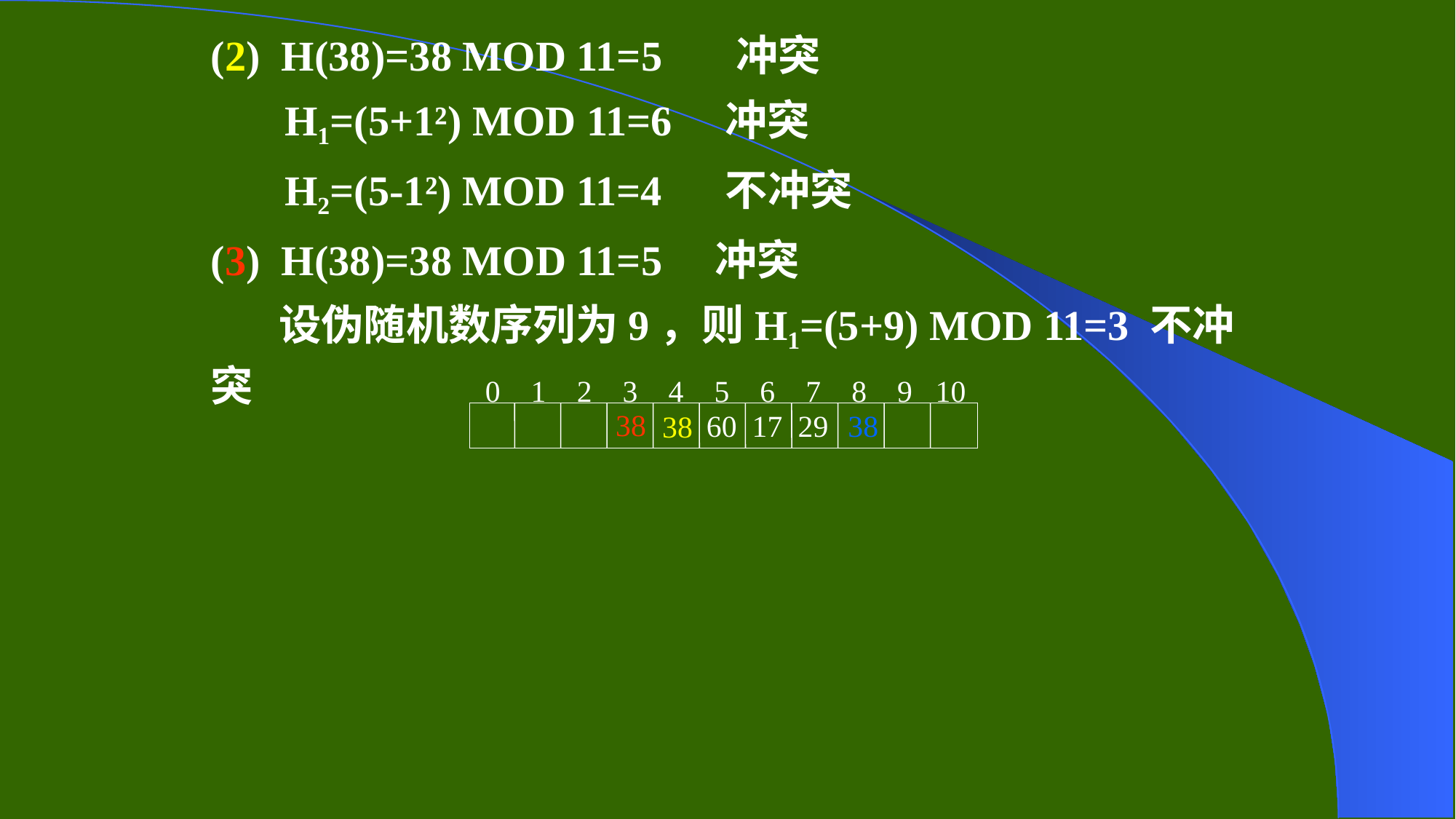

(2)  H(38)=38 MOD 11=5      冲突
       H1=(5+1²) MOD 11=6    冲突
       H2=(5-1²) MOD 11=4     不冲突
(3)  H(38)=38 MOD 11=5    冲突
      设伪随机数序列为9，则H1=(5+9) MOD 11=3 不冲突
0    1    2    3    4    5    6    7    8    9   10
60  17  29

38
38
38